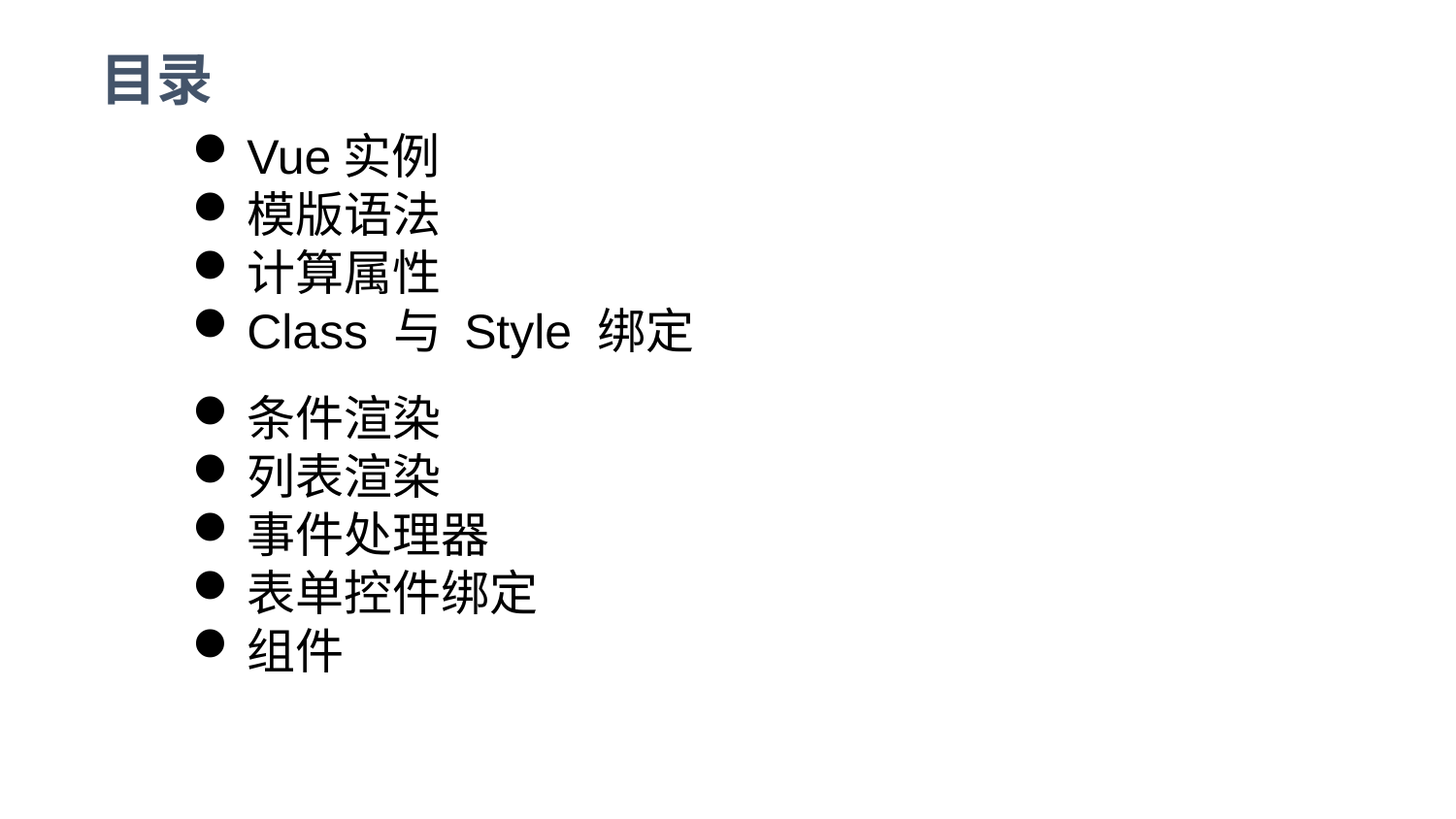

目录

Vue实例
模版语法
计算属性
Class 与 Style 绑定
条件渲染
列表渲染
事件处理器
表单控件绑定
组件